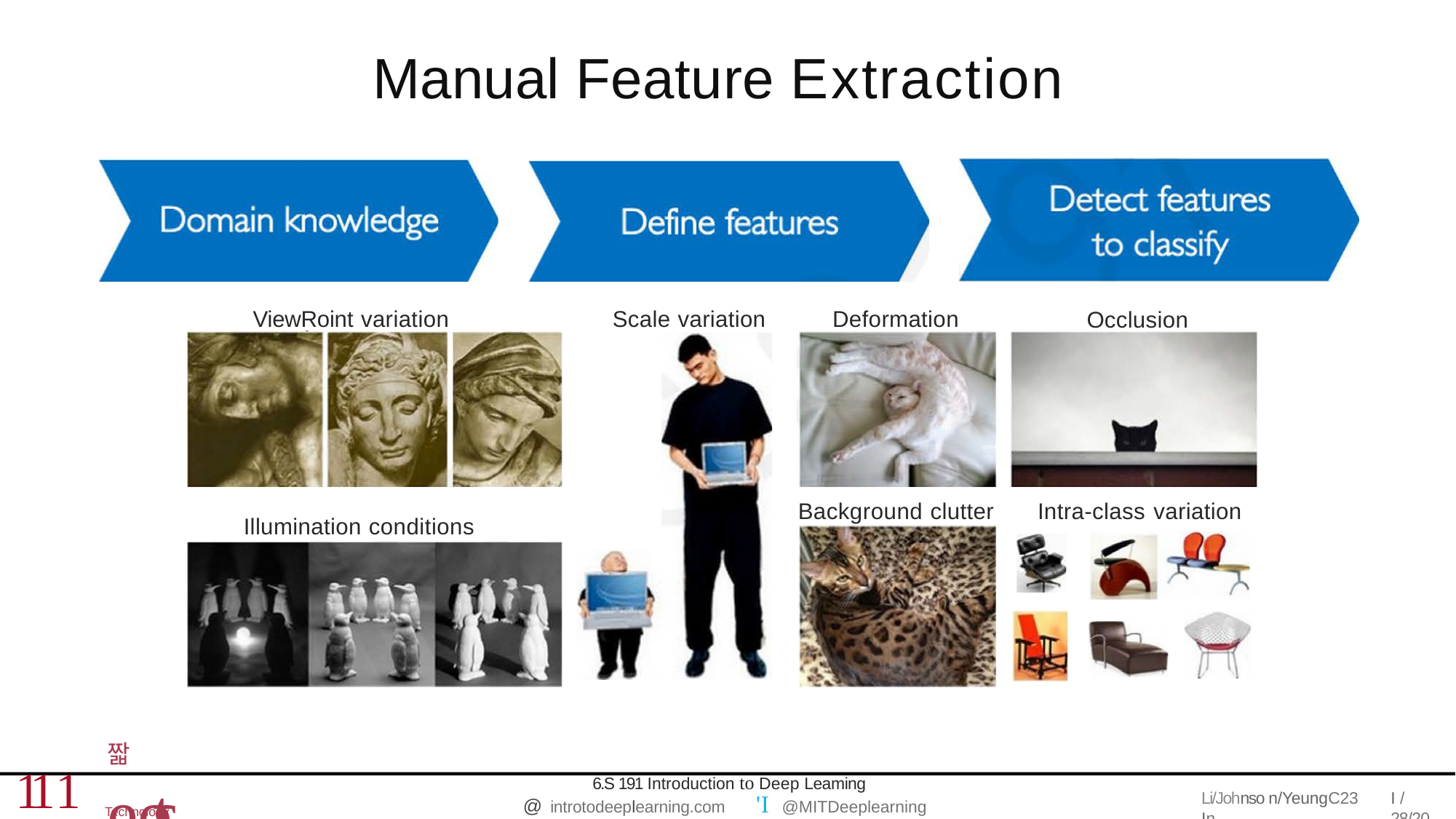

# Manual Feature Extraction

Scale variation
Deformation
ViewRoint variation
Occlusion

Background clutter
Intra-class variation
Illumination conditions

짧	eotts
111ir

6.S 191 Introduction to Deep Leaming
@ introtodeeplearning.com	'I @MITDeeplearning
Li/Johnso n/YeungC23 In.
I /28/20
Technology